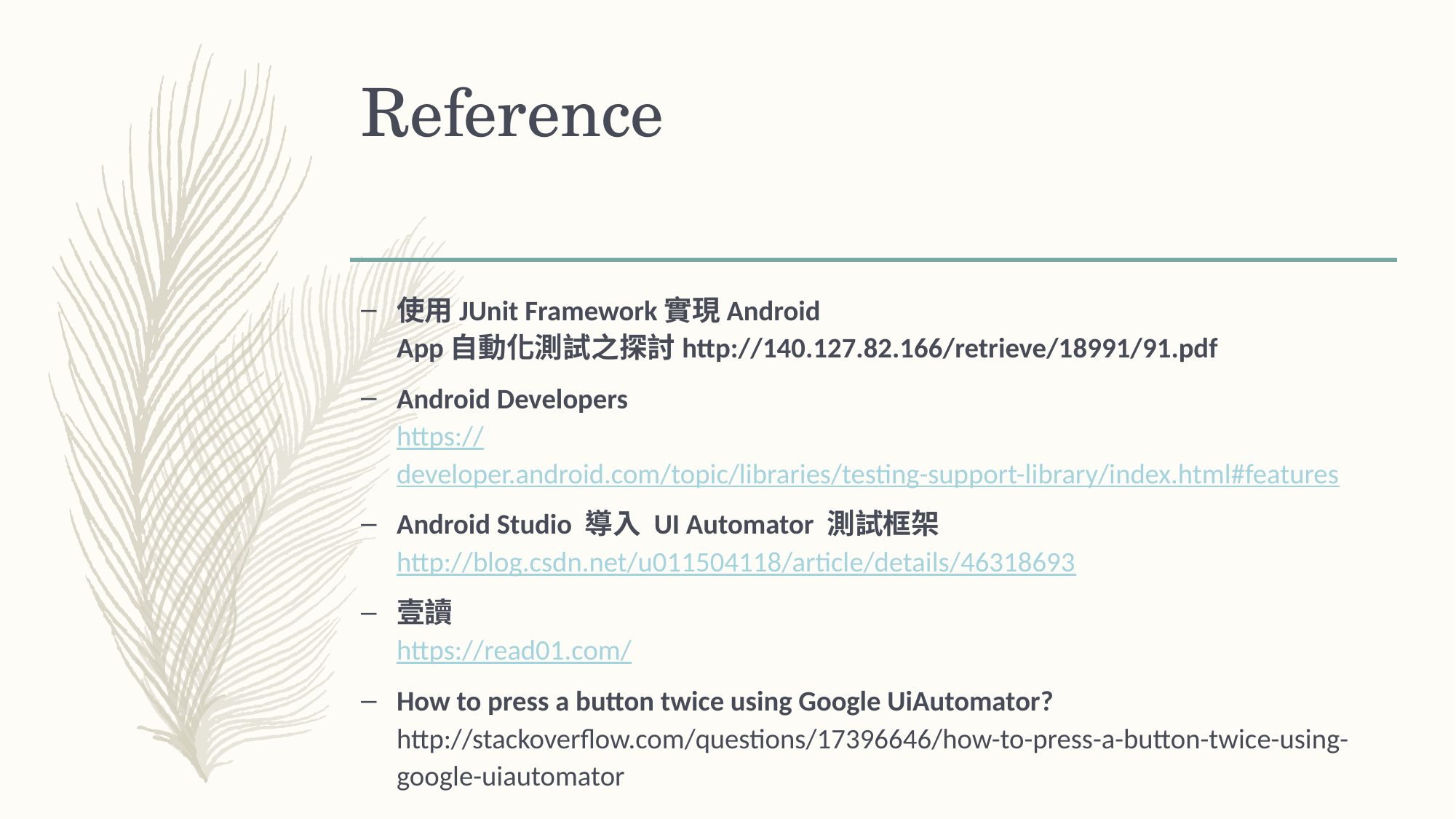

# Reference
使用JUnit Framework實現Android App自動化測試之探討http://140.127.82.166/retrieve/18991/91.pdf
Android Developers
https://developer.android.com/topic/libraries/testing-support-library/index.html#features
Android Studio 導入 UI Automator 測試框架
http://blog.csdn.net/u011504118/article/details/46318693
壹讀
https://read01.com/
How to press a button twice using Google UiAutomator?
http://stackoverflow.com/questions/17396646/how-to-press-a-button-twice-using-google-uiautomator